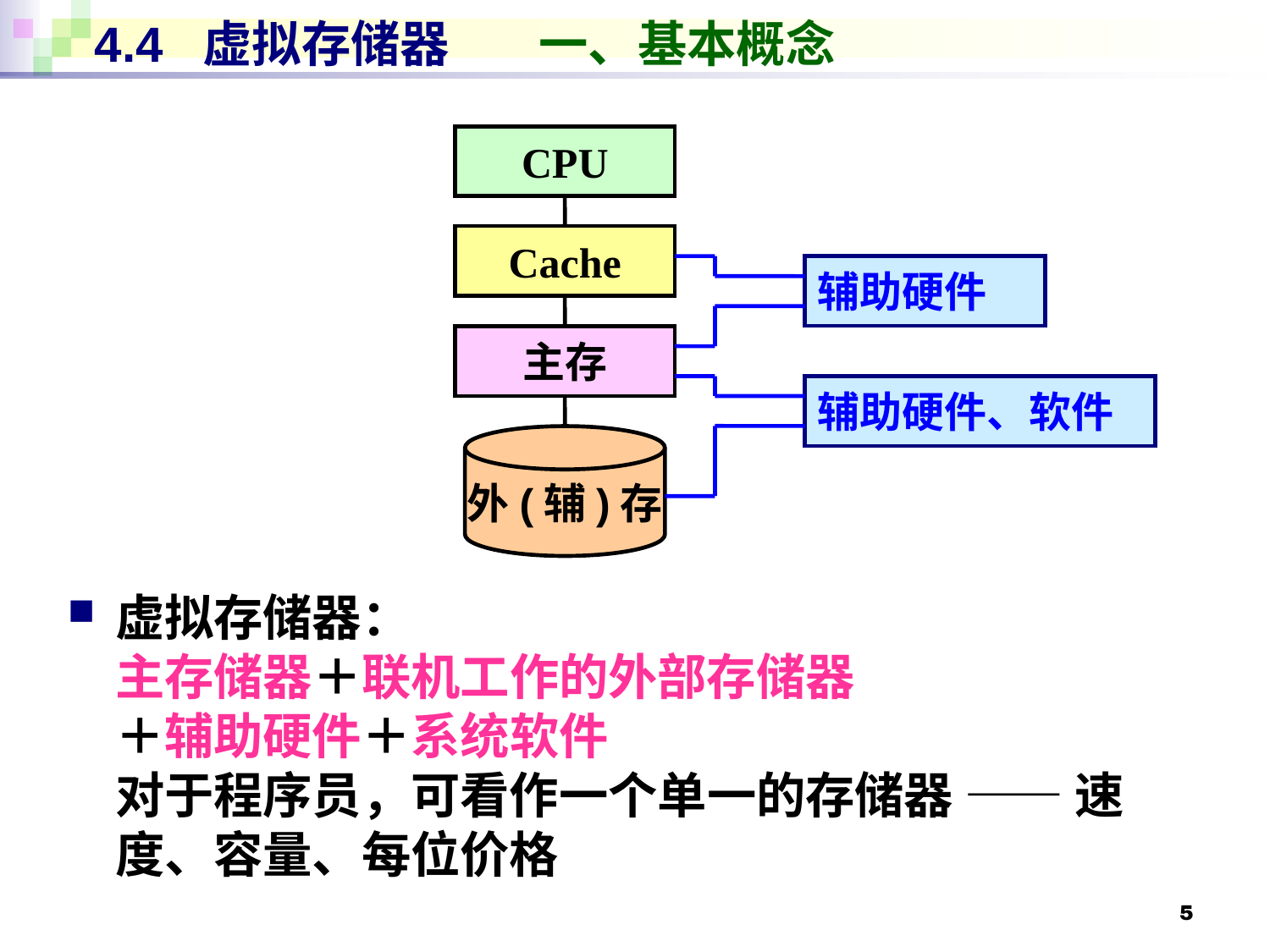

# 4.4  虚拟存储器        一、基本概念
CPU

Cache

辅助硬件

主存

辅助硬件、软件

外(辅)存

虚拟存储器：
主存储器＋联机工作的外部存储器
＋辅助硬件＋系统软件
对于程序员，可看作一个单一的存储器 —— 速度、容量、每位价格
5